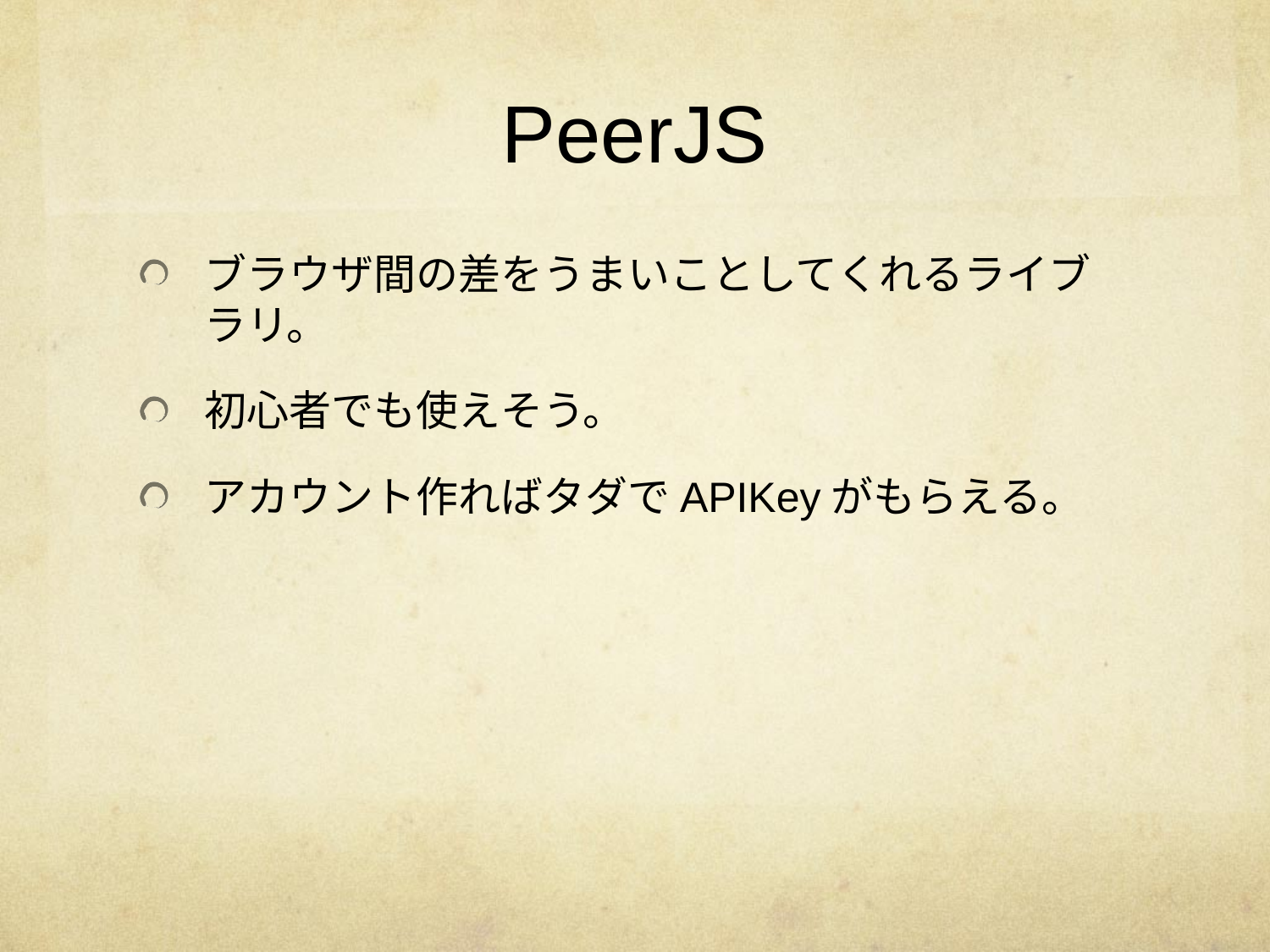

# PeerJS
ブラウザ間の差をうまいことしてくれるライブラリ。
初心者でも使えそう。
アカウント作ればタダでAPIKeyがもらえる。